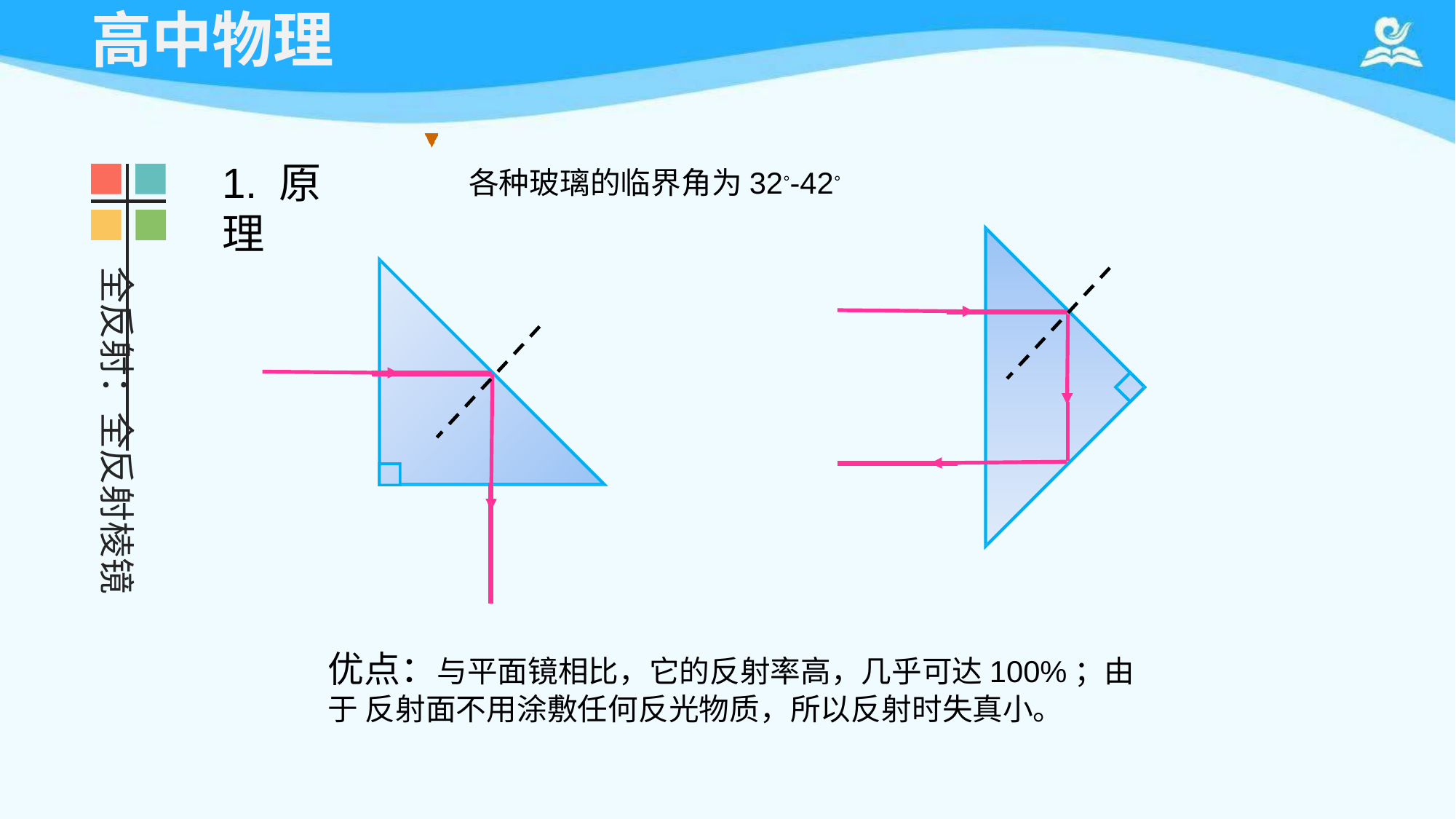

# 高中物理

1. 原理
各种玻璃的临界角为32°-42°

全反射：全反射棱镜

优点：与平面镜相比，它的反射率高，几乎可达100%；由于 反射面不用涂敷任何反光物质，所以反射时失真小。